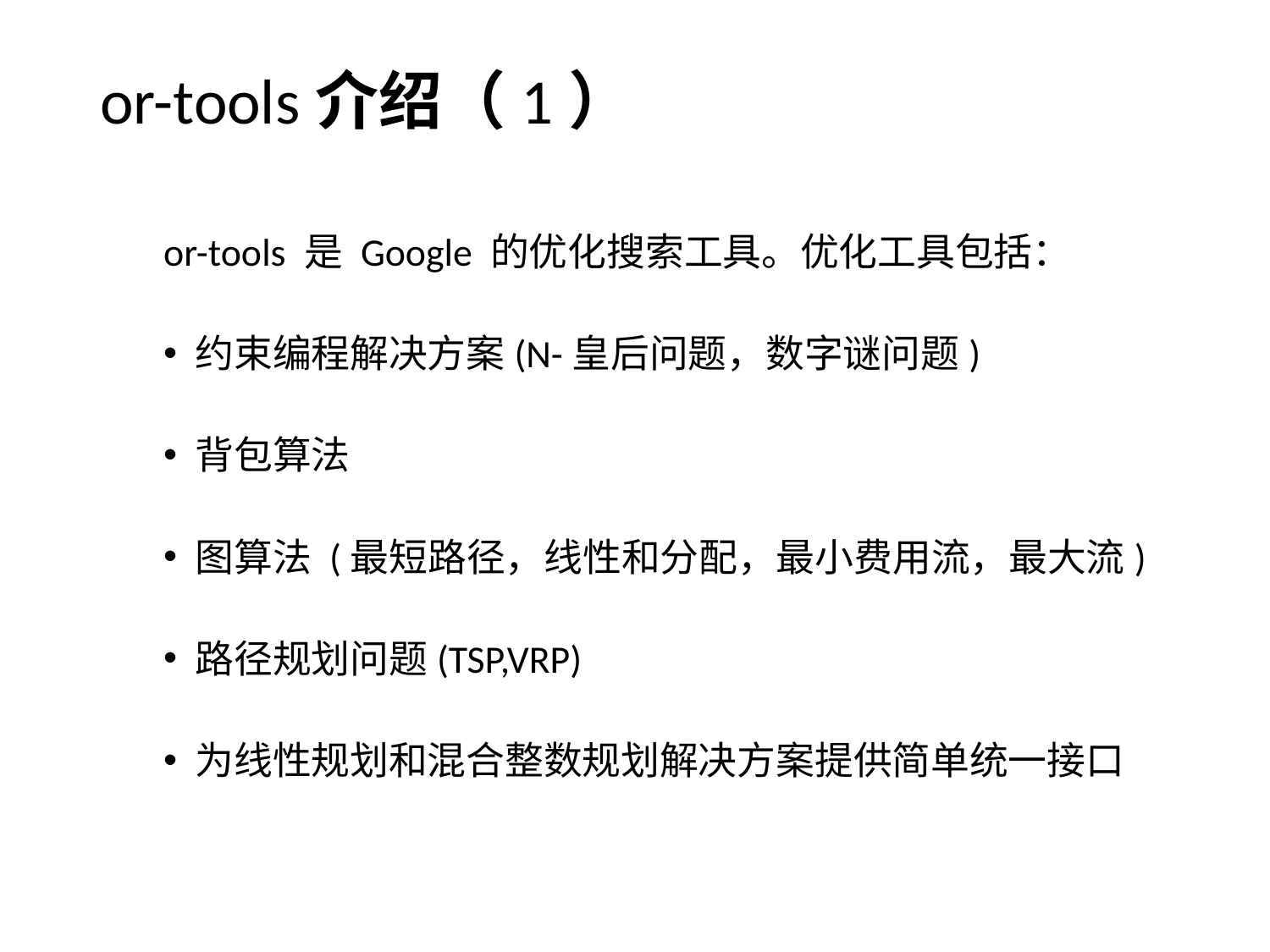

# or-tools介绍（1）
or-tools 是 Google 的优化搜索工具。优化工具包括：
约束编程解决方案(N-皇后问题，数字谜问题)
背包算法
图算法 (最短路径，线性和分配，最小费用流，最大流)
路径规划问题(TSP,VRP)
为线性规划和混合整数规划解决方案提供简单统一接口